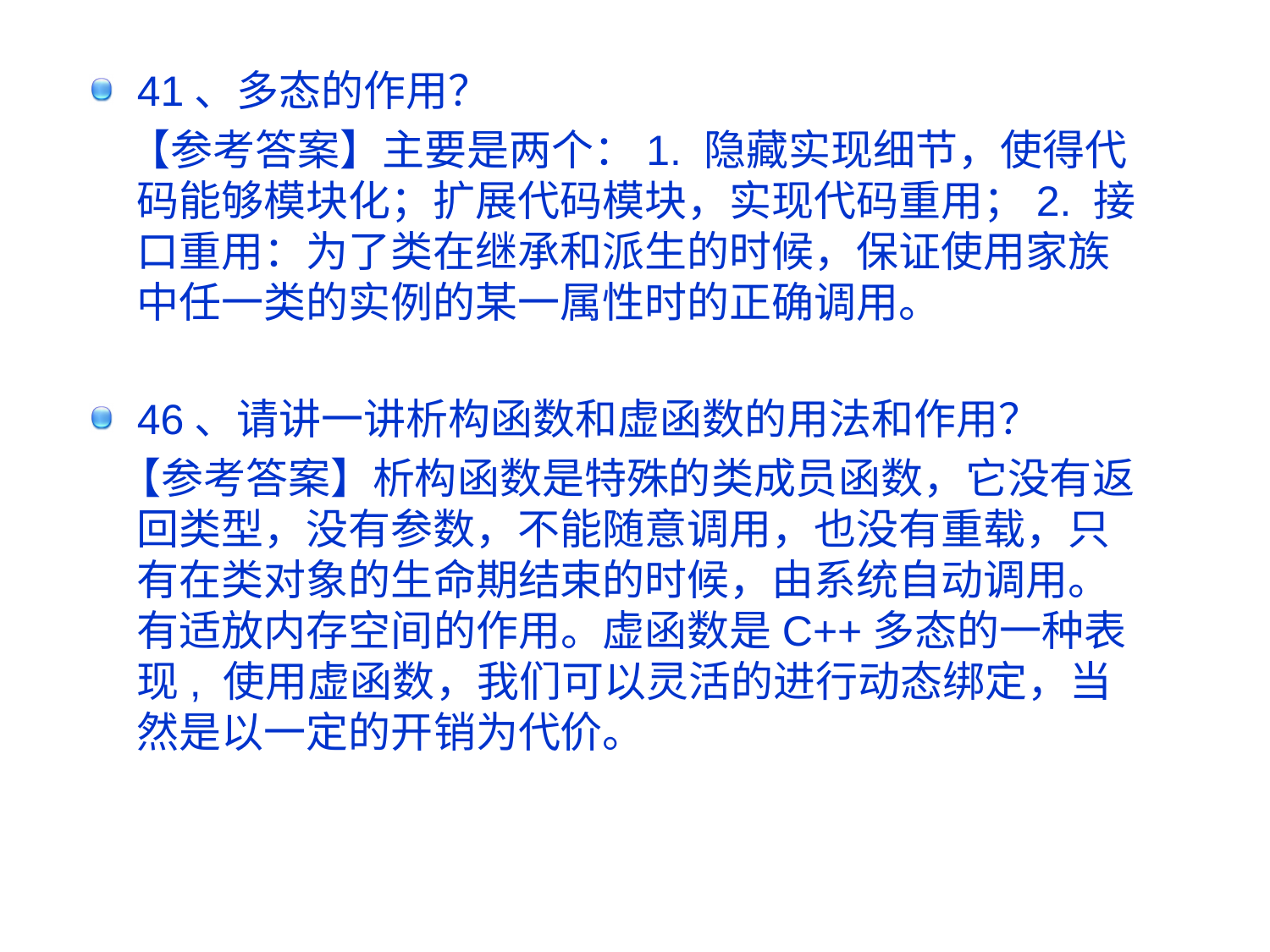

41、多态的作用？
   【参考答案】主要是两个：1. 隐藏实现细节，使得代码能够模块化；扩展代码模块，实现代码重用；2. 接口重用：为了类在继承和派生的时候，保证使用家族中任一类的实例的某一属性时的正确调用。
46、请讲一讲析构函数和虚函数的用法和作用？
  【参考答案】析构函数是特殊的类成员函数，它没有返回类型，没有参数，不能随意调用，也没有重载，只有在类对象的生命期结束的时候，由系统自动调用。 有适放内存空间的作用。虚函数是C++多态的一种表现, 使用虚函数，我们可以灵活的进行动态绑定，当然是以一定的开销为代价。